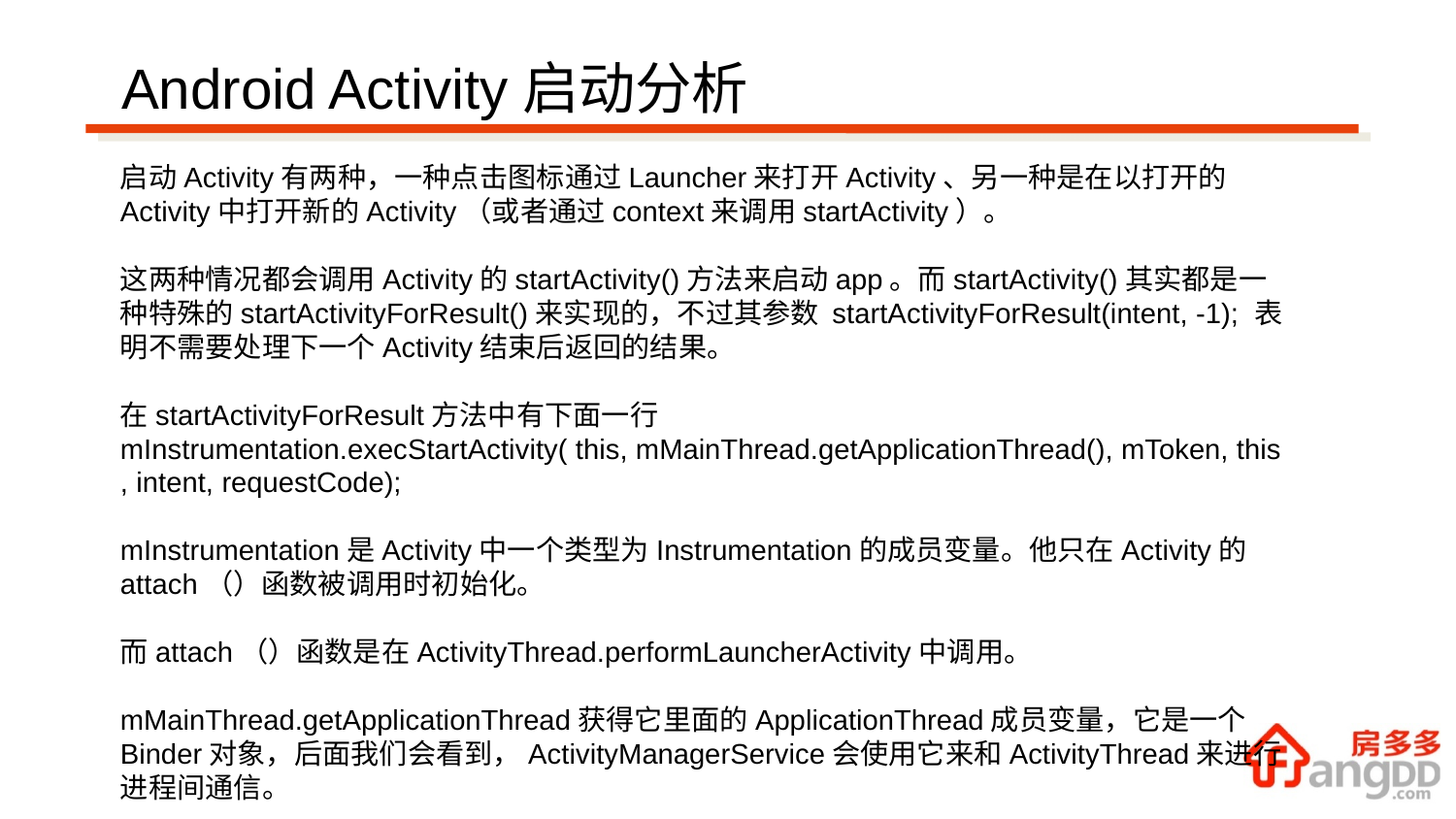

Android Activity启动分析

启动Activity有两种，一种点击图标通过Launcher来打开Activity、另一种是在以打开的Activity中打开新的Activity（或者通过context来调用startActivity）。

这两种情况都会调用Activity的startActivity()方法来启动app。而startActivity()其实都是一种特殊的startActivityForResult()来实现的，不过其参数 startActivityForResult(intent, -1); 表明不需要处理下一个Activity结束后返回的结果。

在startActivityForResult方法中有下面一行
mInstrumentation.execStartActivity( this, mMainThread.getApplicationThread(), mToken, this, intent, requestCode);

mInstrumentation是Activity中一个类型为Instrumentation的成员变量。他只在Activity的attach（）函数被调用时初始化。

而attach（）函数是在ActivityThread.performLauncherActivity中调用。

mMainThread.getApplicationThread获得它里面的ApplicationThread成员变量，它是一个Binder对象，后面我们会看到，ActivityManagerService会使用它来和ActivityThread来进行进程间通信。